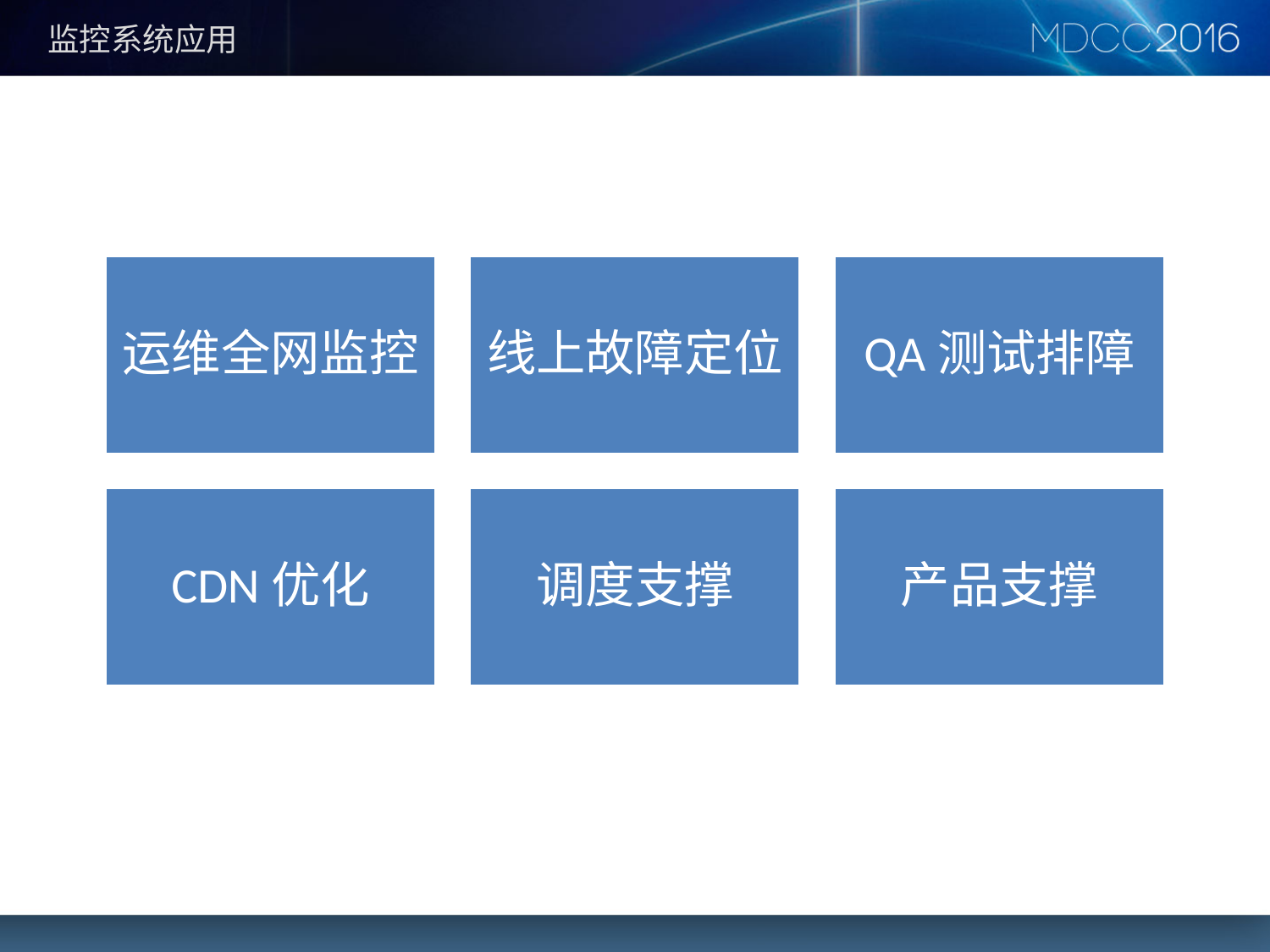

# 监控系统应用
运维全网监控
线上故障定位
QA测试排障
CDN优化
调度支撑
产品支撑